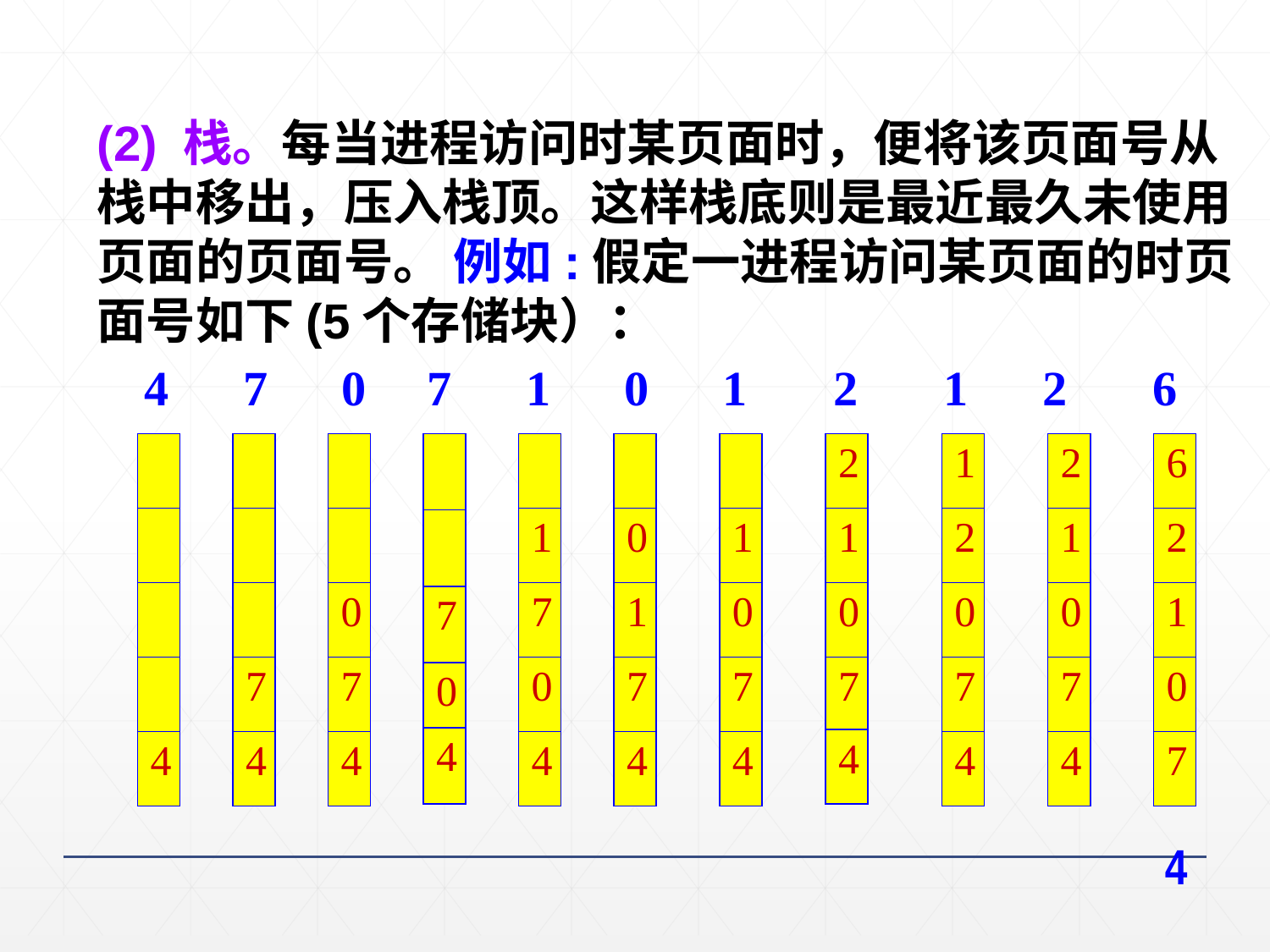

(2) 栈。每当进程访问时某页面时，便将该页面号从栈中移出，压入栈顶。这样栈底则是最近最久未使用页面的页面号。 例如:假定一进程访问某页面的时页面号如下(5个存储块）：
   4      7      0     7      1      0      1       2       1      2       6
|  |
| --- |
|  |
|  |
|  |
| 4 |
|  |
| --- |
|  |
|  |
| 7 |
| 4 |
|  |
| --- |
|  |
| 0 |
| 7 |
| 4 |
|  |
| --- |
|  |
| 7 |
| 0 |
| 4 |
|  |
| --- |
| 1 |
| 7 |
| 0 |
| 4 |
|  |
| --- |
| 0 |
| 1 |
| 7 |
| 4 |
|  |
| --- |
| 1 |
| 0 |
| 7 |
| 4 |
| 2 |
| --- |
| 1 |
| 0 |
| 7 |
| 4 |
| 1 |
| --- |
| 2 |
| 0 |
| 7 |
| 4 |
| 2 |
| --- |
| 1 |
| 0 |
| 7 |
| 4 |
| 6 |
| --- |
| 2 |
| 1 |
| 0 |
| 7 |
4